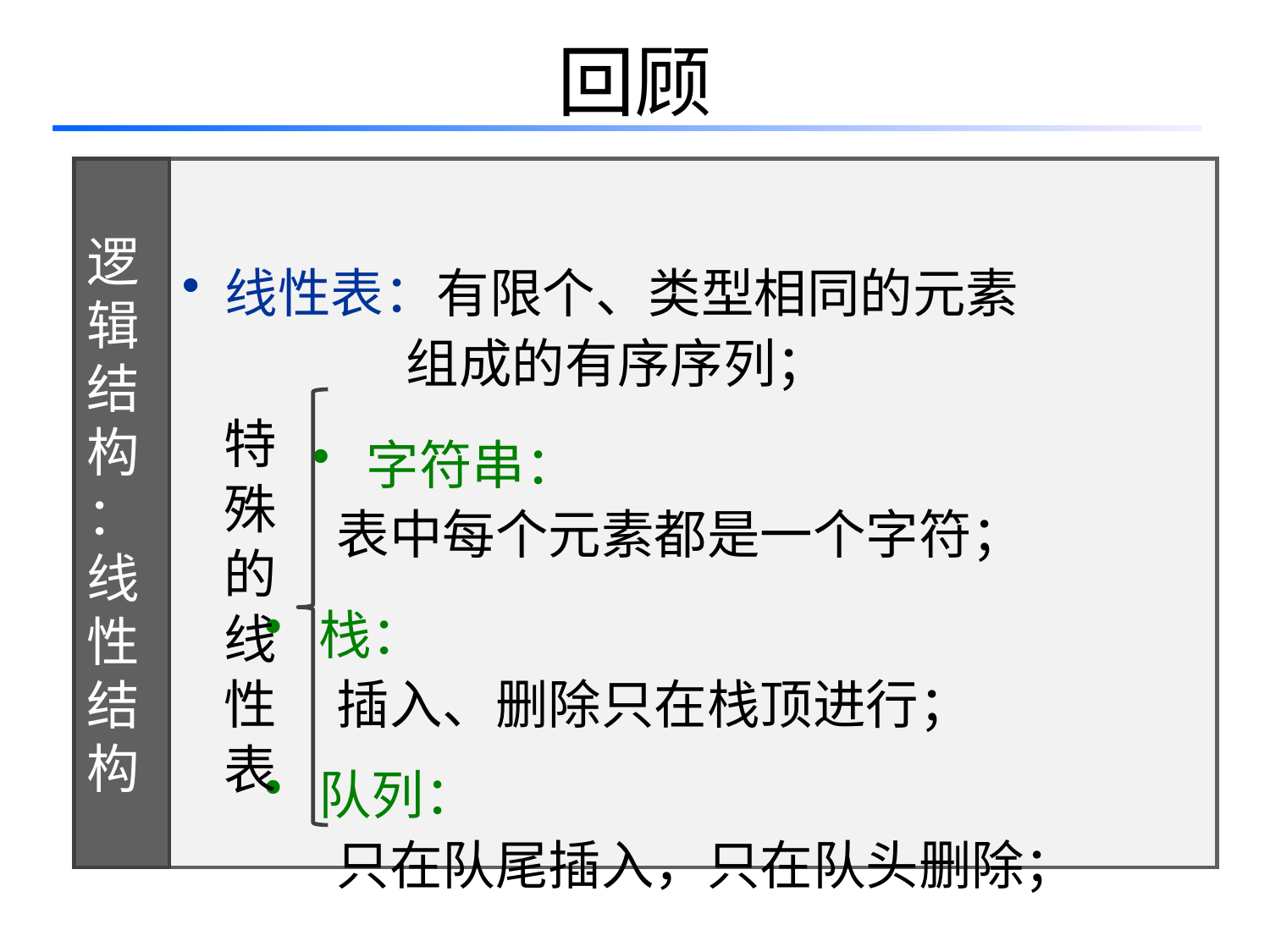

# 回顾

逻辑结构
：线性结构

 线性表：有限个、类型相同的元素
                 组成的有序序列；
 字符串：
            表中每个元素都是一个字符；
 栈：
            插入、删除只在栈顶进行；
 队列：
            只在队尾插入，只在队头删除；

特殊的线性表